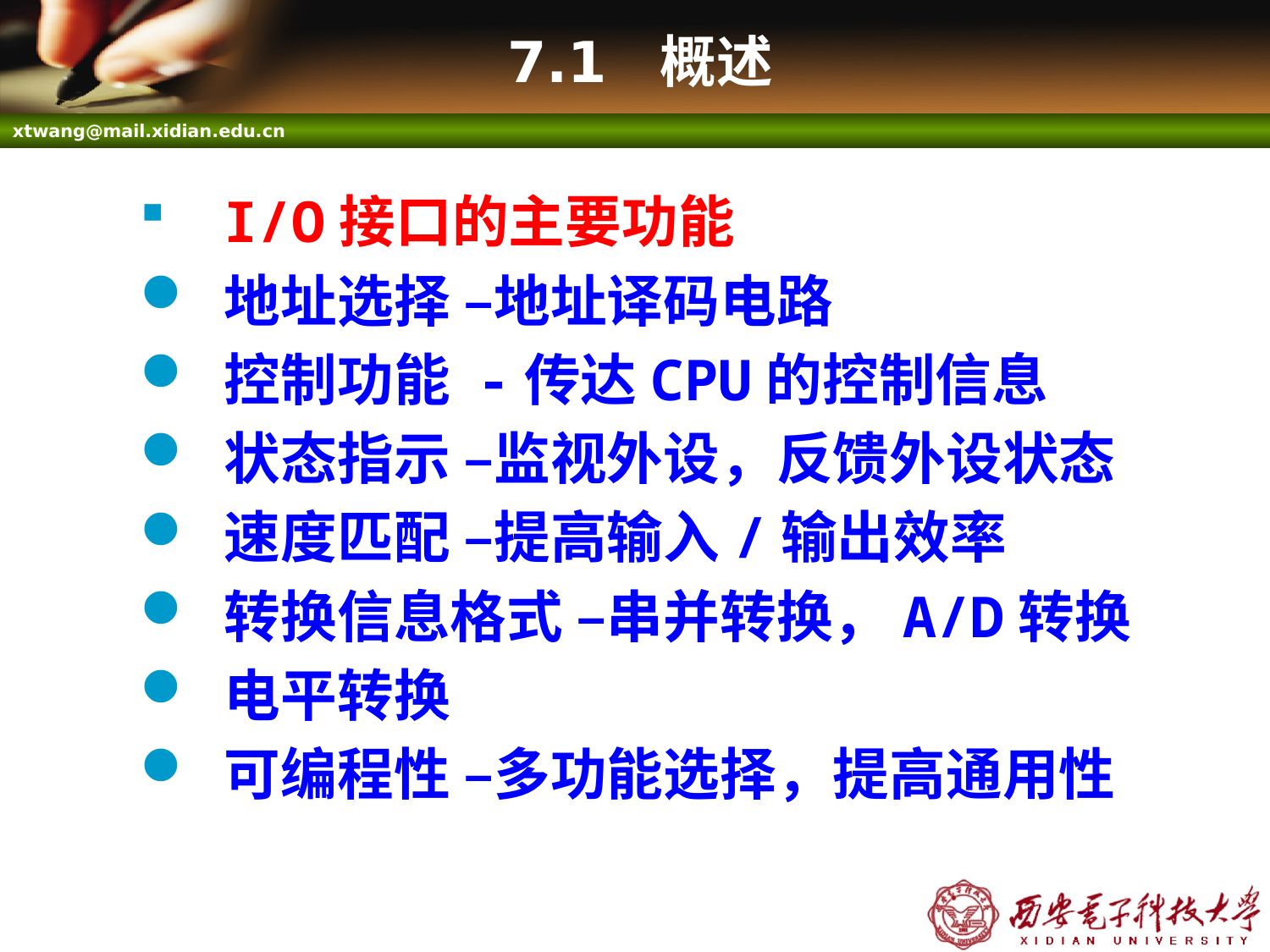

# 7.1  概述
I/O接口的主要功能
地址选择 –地址译码电路
控制功能 -传达CPU的控制信息
状态指示 –监视外设，反馈外设状态
速度匹配 –提高输入/输出效率
转换信息格式 –串并转换，A/D转换
电平转换
可编程性 –多功能选择，提高通用性